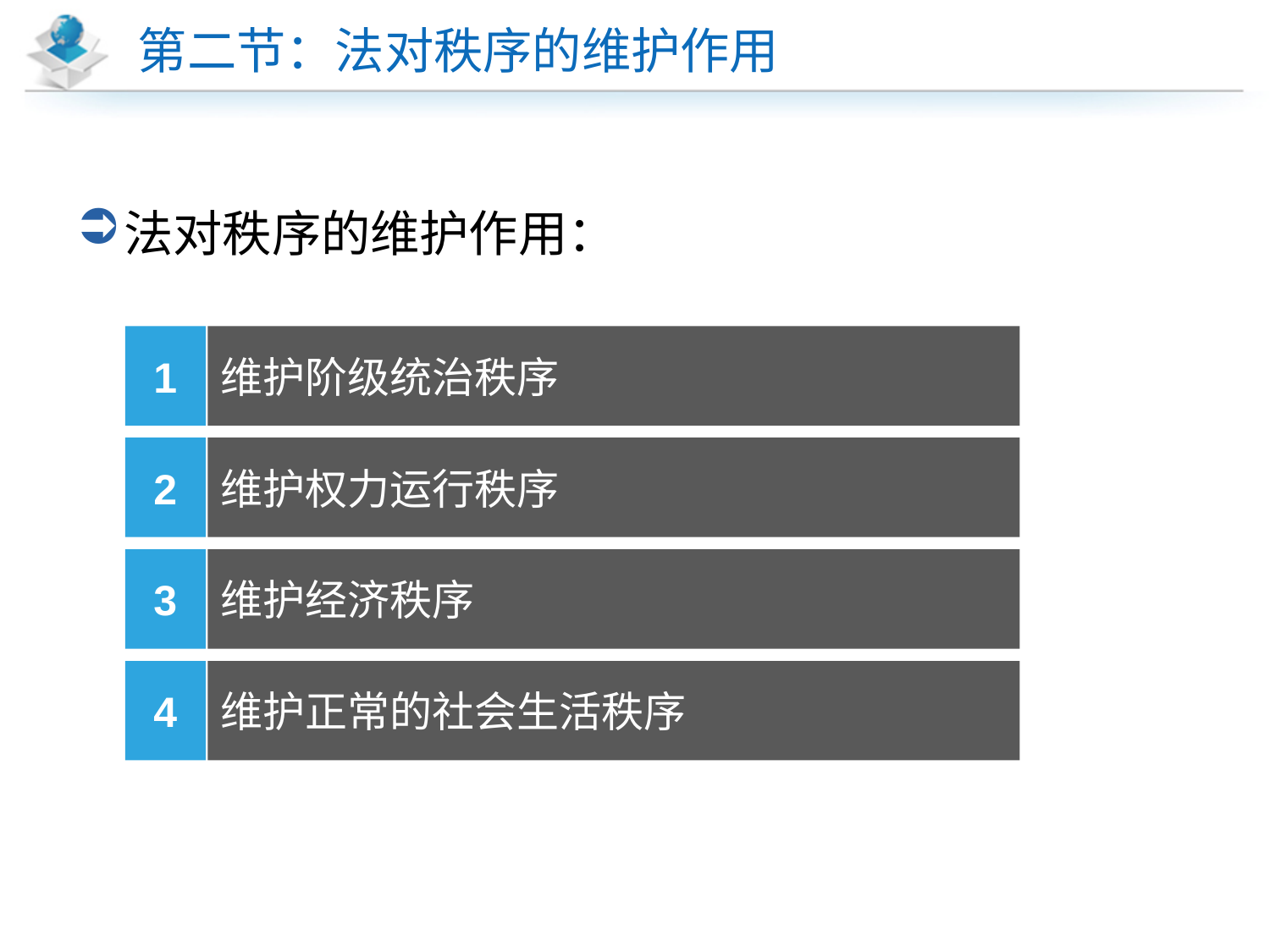

# 第二节：法对秩序的维护作用
法对秩序的维护作用：
1
维护阶级统治秩序
2
维护权力运行秩序
3
维护经济秩序
4
维护正常的社会生活秩序